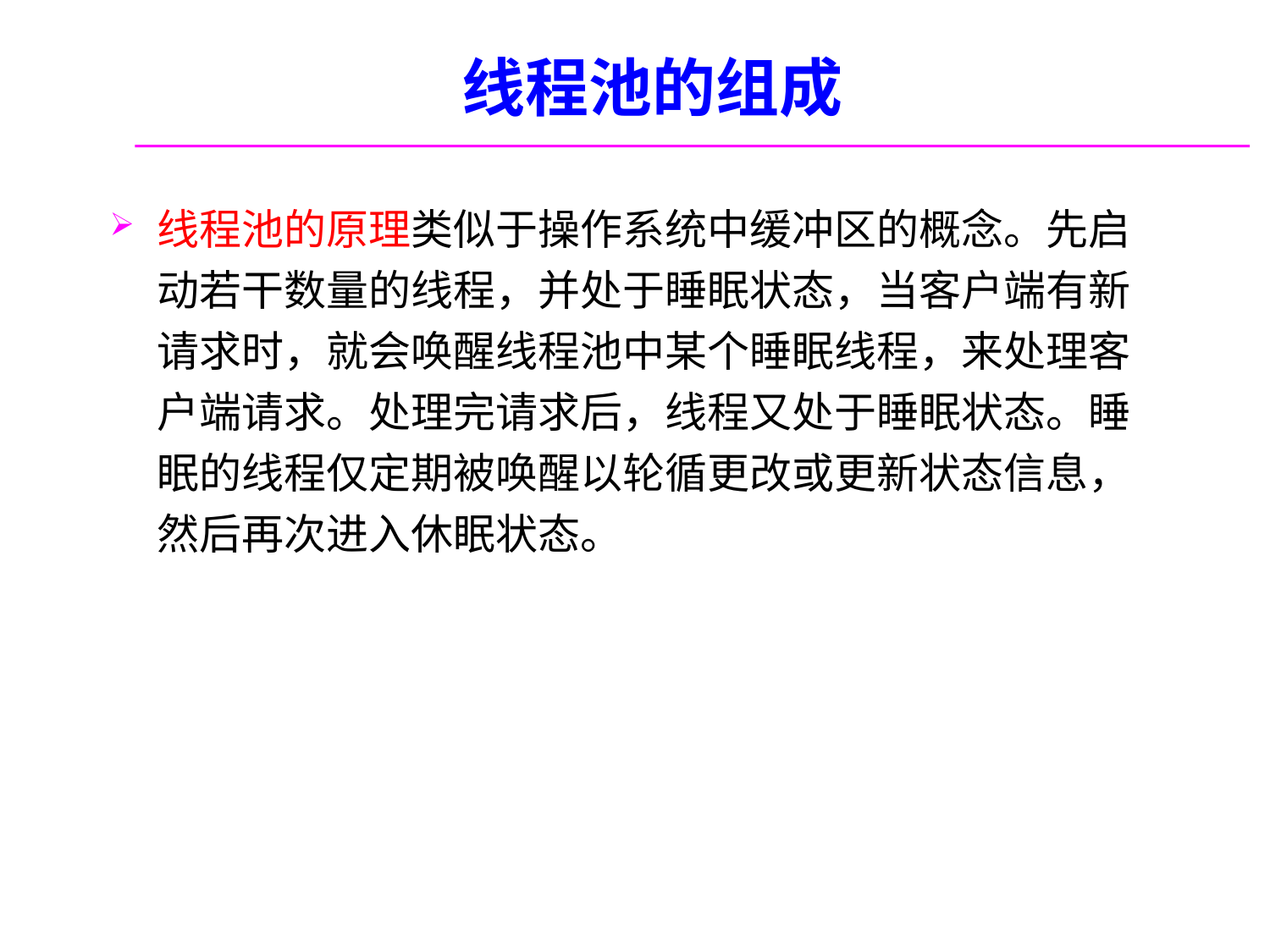

# 线程池的组成
线程池的原理类似于操作系统中缓冲区的概念。先启动若干数量的线程，并处于睡眠状态，当客户端有新请求时，就会唤醒线程池中某个睡眠线程，来处理客户端请求。处理完请求后，线程又处于睡眠状态。睡眠的线程仅定期被唤醒以轮循更改或更新状态信息，然后再次进入休眠状态。

47